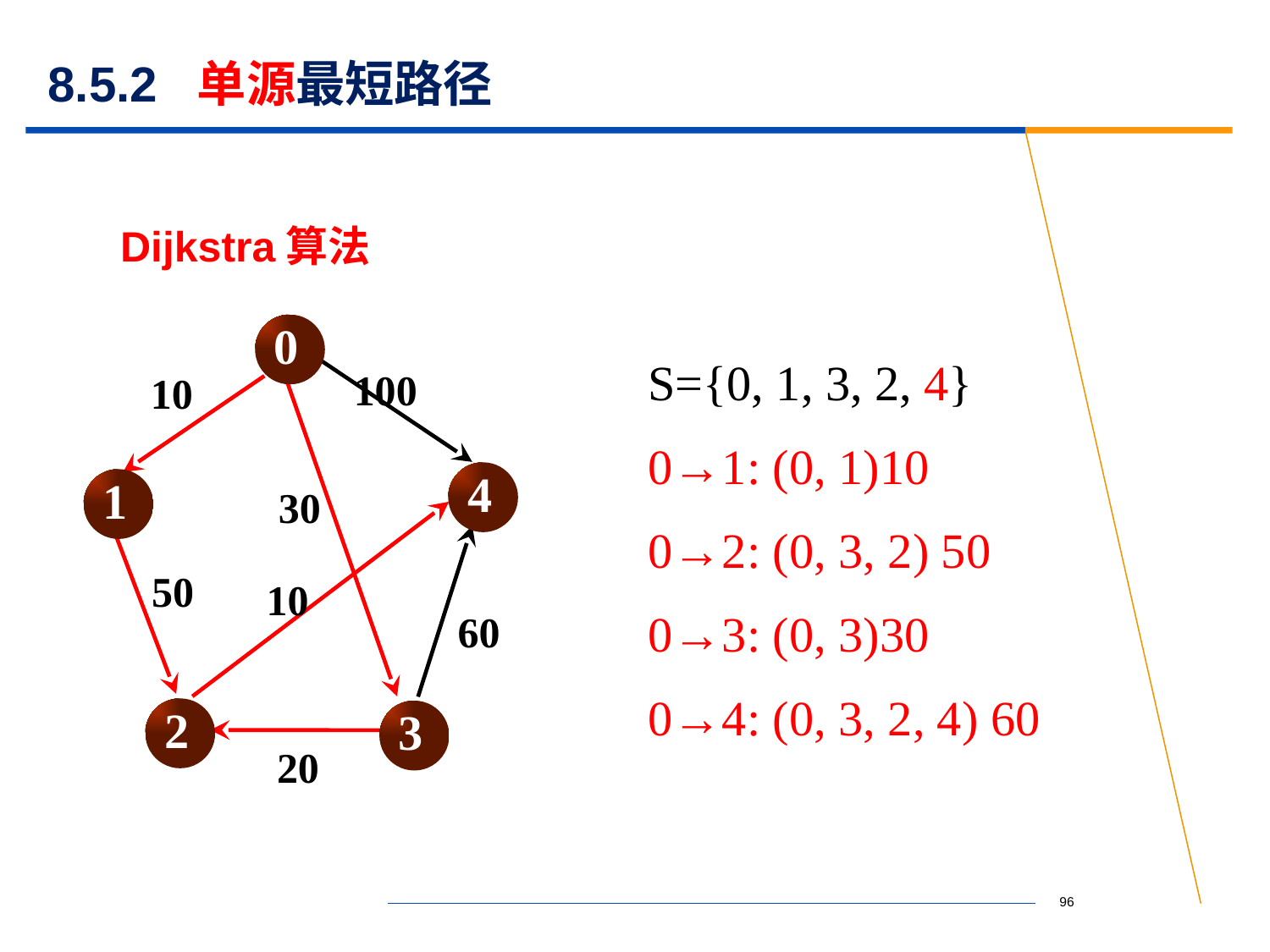

# 8.5.2  单源最短路径
Dijkstra算法
0

S={0, 1, 3, 2, 4}
0→1: (0, 1)10
0→2: (0, 3, 2) 50
0→3: (0, 3)30
0→4: (0, 3, 2, 4) 60
100
10

4

1

30

50
10
60
2

3

20